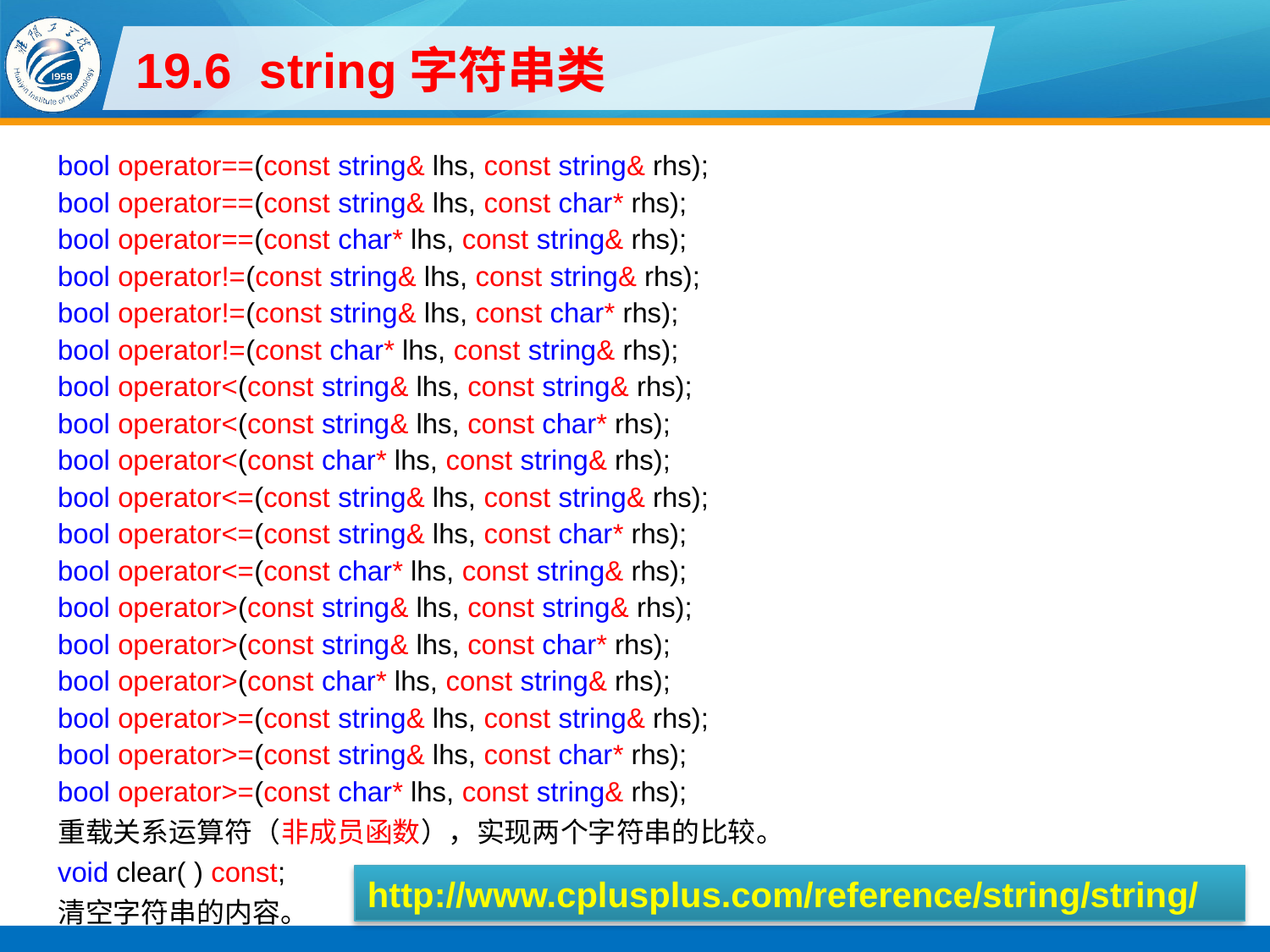

# 19.6  string字符串类
bool operator==(const string& lhs, const string& rhs);
bool operator==(const string& lhs, const char* rhs);
bool operator==(const char* lhs, const string& rhs);
bool operator!=(const string& lhs, const string& rhs);
bool operator!=(const string& lhs, const char* rhs);
bool operator!=(const char* lhs, const string& rhs);
bool operator<(const string& lhs, const string& rhs);
bool operator<(const string& lhs, const char* rhs);
bool operator<(const char* lhs, const string& rhs);
bool operator<=(const string& lhs, const string& rhs);
bool operator<=(const string& lhs, const char* rhs);
bool operator<=(const char* lhs, const string& rhs);
bool operator>(const string& lhs, const string& rhs);
bool operator>(const string& lhs, const char* rhs);
bool operator>(const char* lhs, const string& rhs);
bool operator>=(const string& lhs, const string& rhs);
bool operator>=(const string& lhs, const char* rhs);
bool operator>=(const char* lhs, const string& rhs);
重载关系运算符（非成员函数），实现两个字符串的比较。
void clear( ) const;
清空字符串的内容。
http://www.cplusplus.com/reference/string/string/